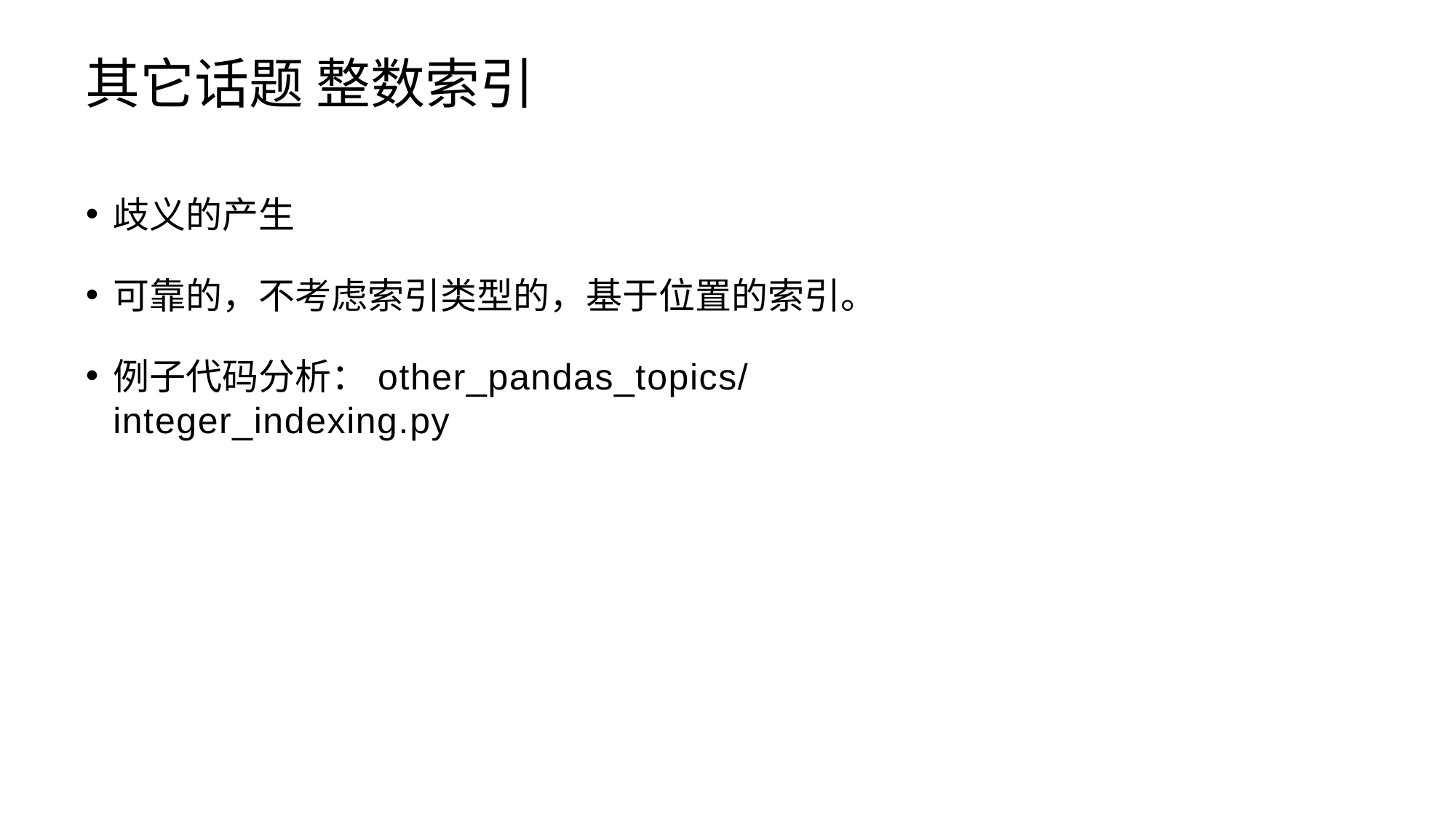

# 其它话题 整数索引
歧义的产生
可靠的，不考虑索引类型的，基于位置的索引。
例子代码分析：other_pandas_topics/integer_indexing.py